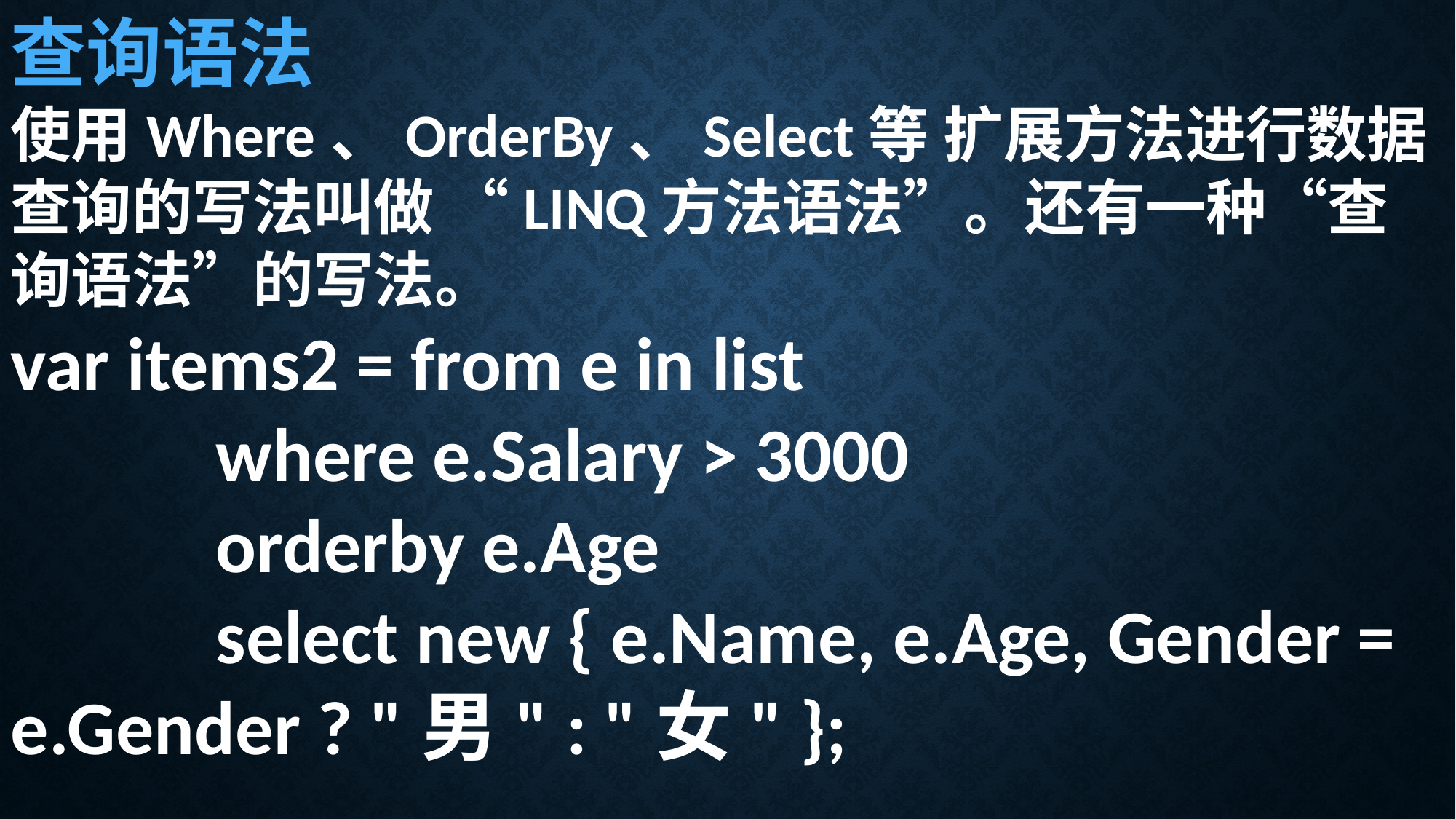

查询语法
使用Where、OrderBy、Select等 扩展方法进行数据查询的写法叫做 “LINQ方法语法”。还有一种“查询语法”的写法。
var items2 = from e in list
            where e.Salary > 3000
            orderby e.Age
            select new { e.Name, e.Age, Gender = e.Gender ? "男" : "女" };